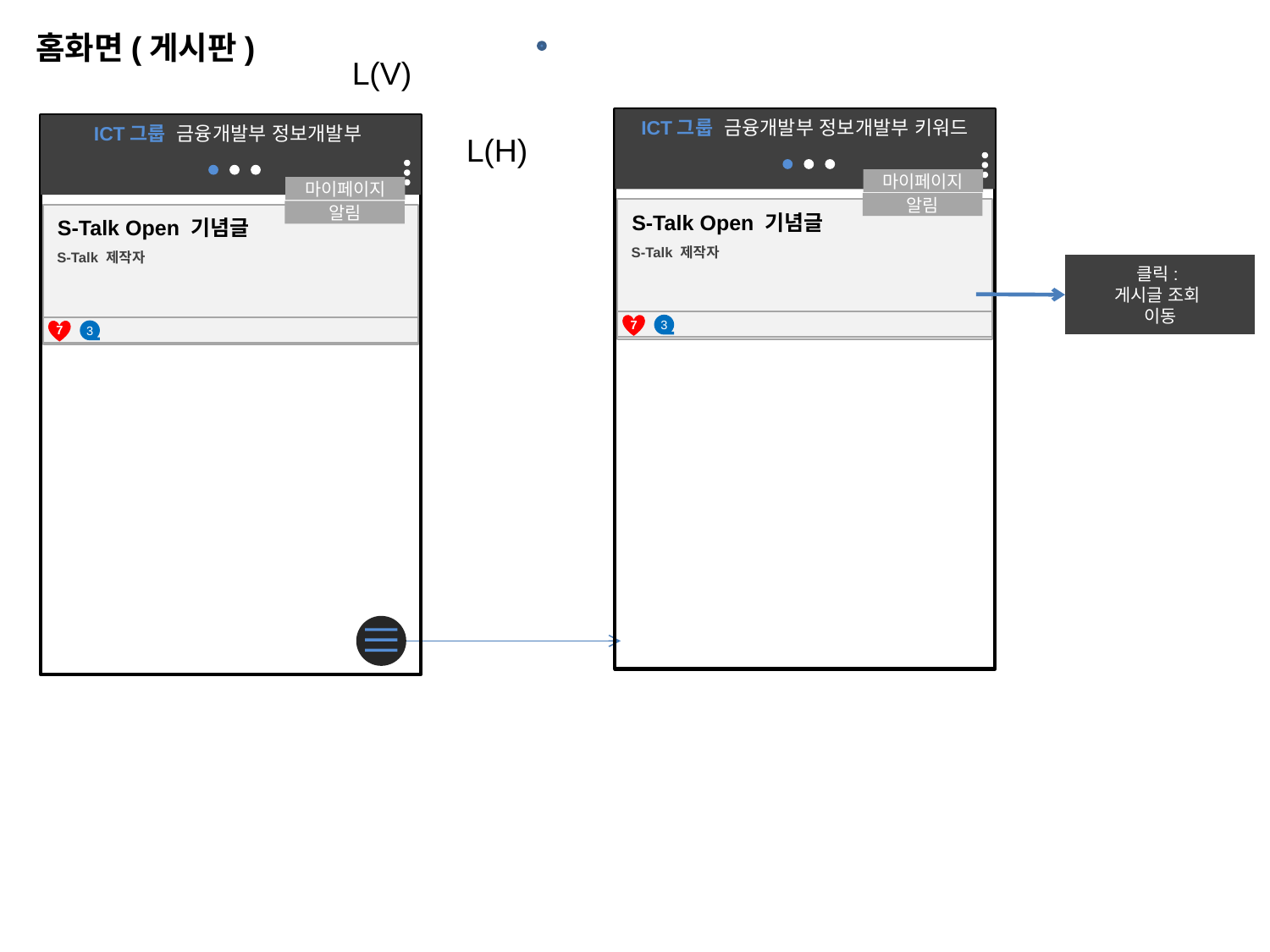

홈화면(게시판)

L(V)

ICT그룹  금융개발부 정보개발부 키워드

S-Talk Open 기념글
S-Talk 제작자

7
3

ICT그룹  금융개발부 정보개발부

S-Talk Open 기념글
S-Talk 제작자

7
3

L(H)

마이페이지
알림

마이페이지
알림
클릭:
게시글 조회
이동